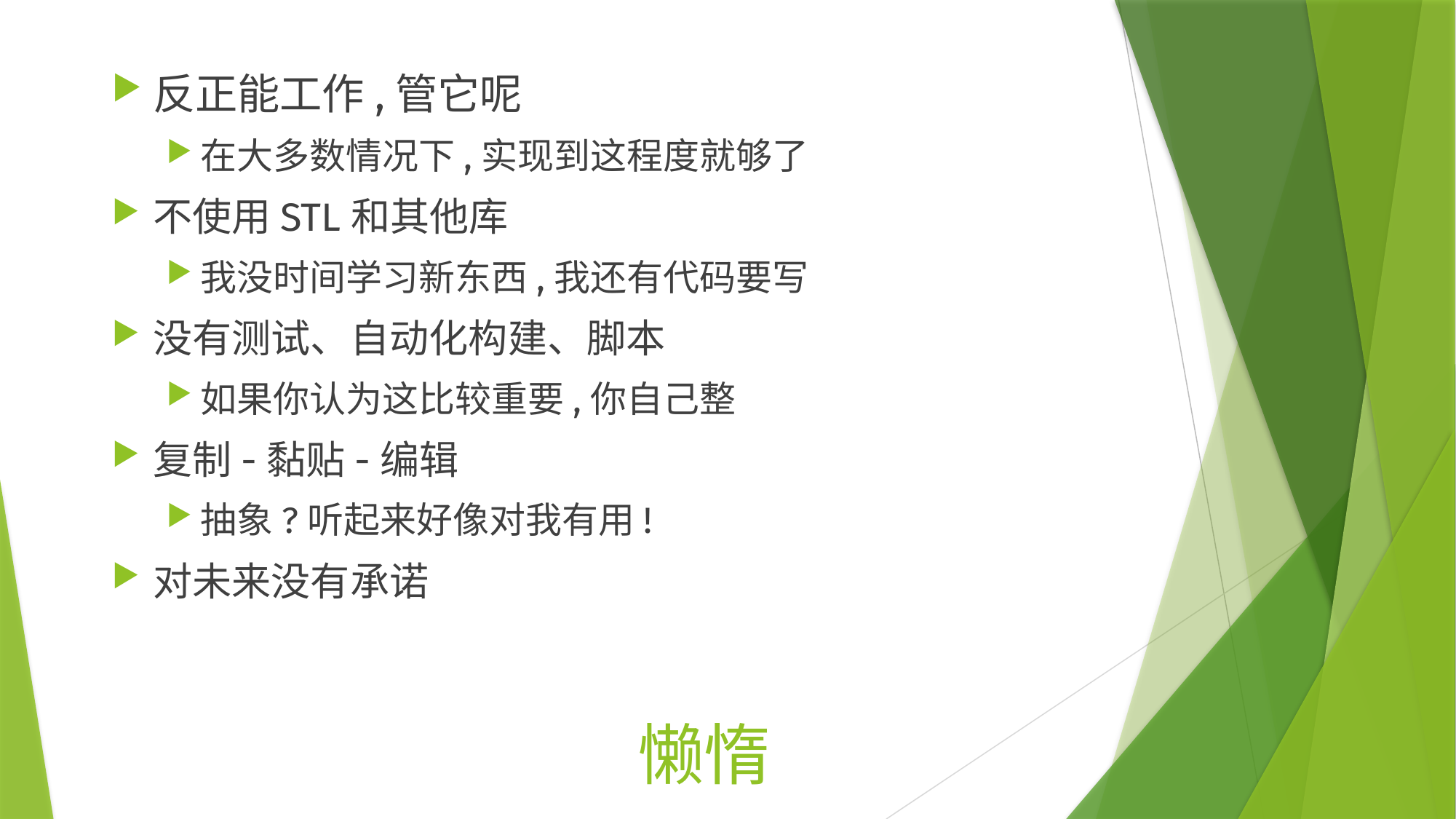

反正能工作,管它呢
在大多数情况下,实现到这程度就够了
不使用STL和其他库
我没时间学习新东西,我还有代码要写
没有测试、自动化构建、脚本
如果你认为这比较重要,你自己整
复制-黏贴-编辑
抽象?听起来好像对我有用!
对未来没有承诺
# 懒惰